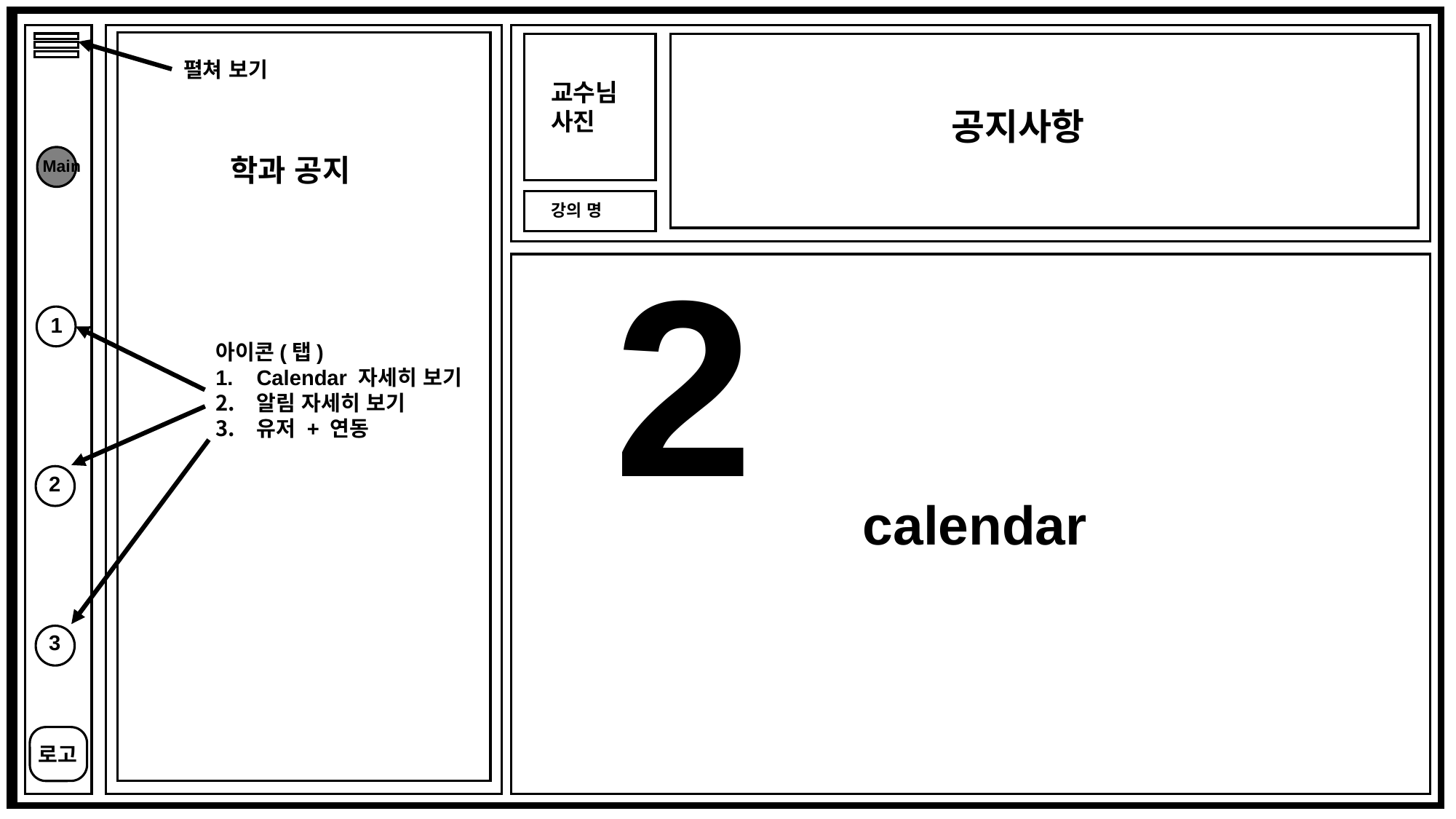

펼쳐 보기

교수님 사진
공지사항

학과 공지

Main
강의 명
2

1

아이콘(탭)
Calendar 자세히 보기
알림 자세히 보기
유저 + 연동
2

calendar
3

로고